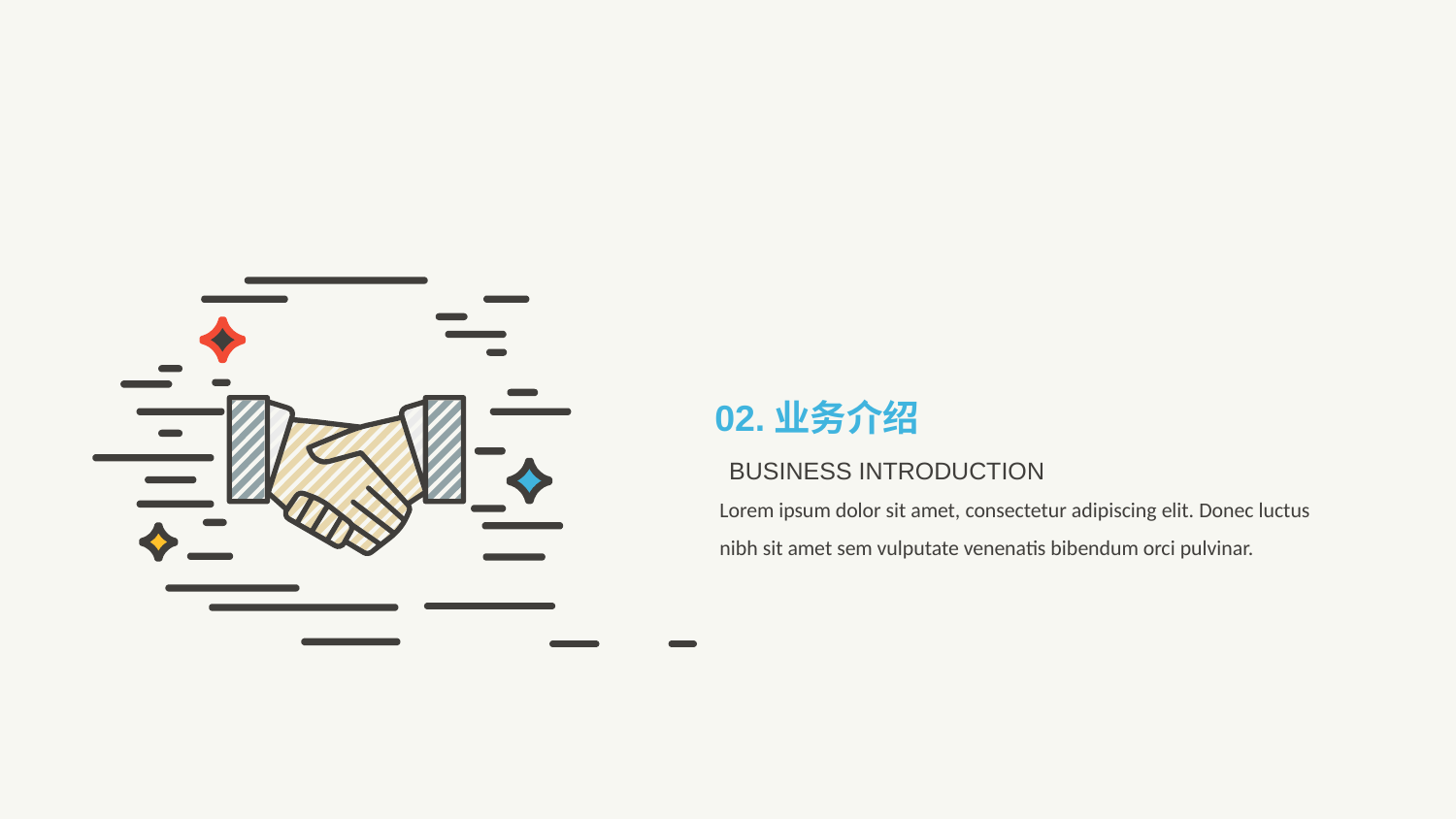

02.业务介绍

BUSINESS INTRODUCTION

Lorem ipsum dolor sit amet, consectetur adipiscing elit. Donec luctus nibh sit amet sem vulputate venenatis bibendum orci pulvinar.